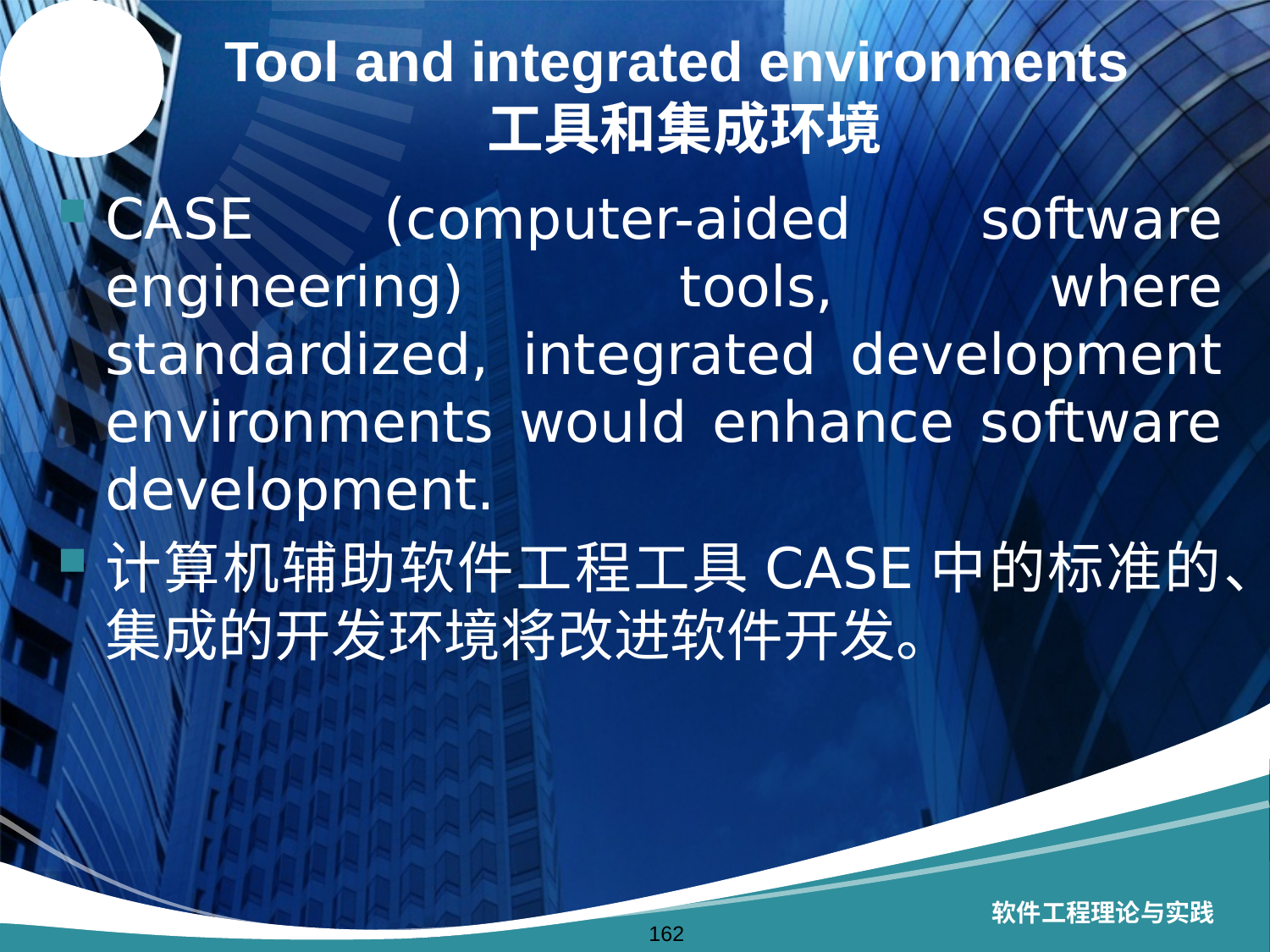

# Tool and integrated environments 工具和集成环境
CASE (computer-aided software engineering) tools, where standardized, integrated development environments would enhance software development.
计算机辅助软件工程工具CASE中的标准的、集成的开发环境将改进软件开发。
软件工程理论与实践
162